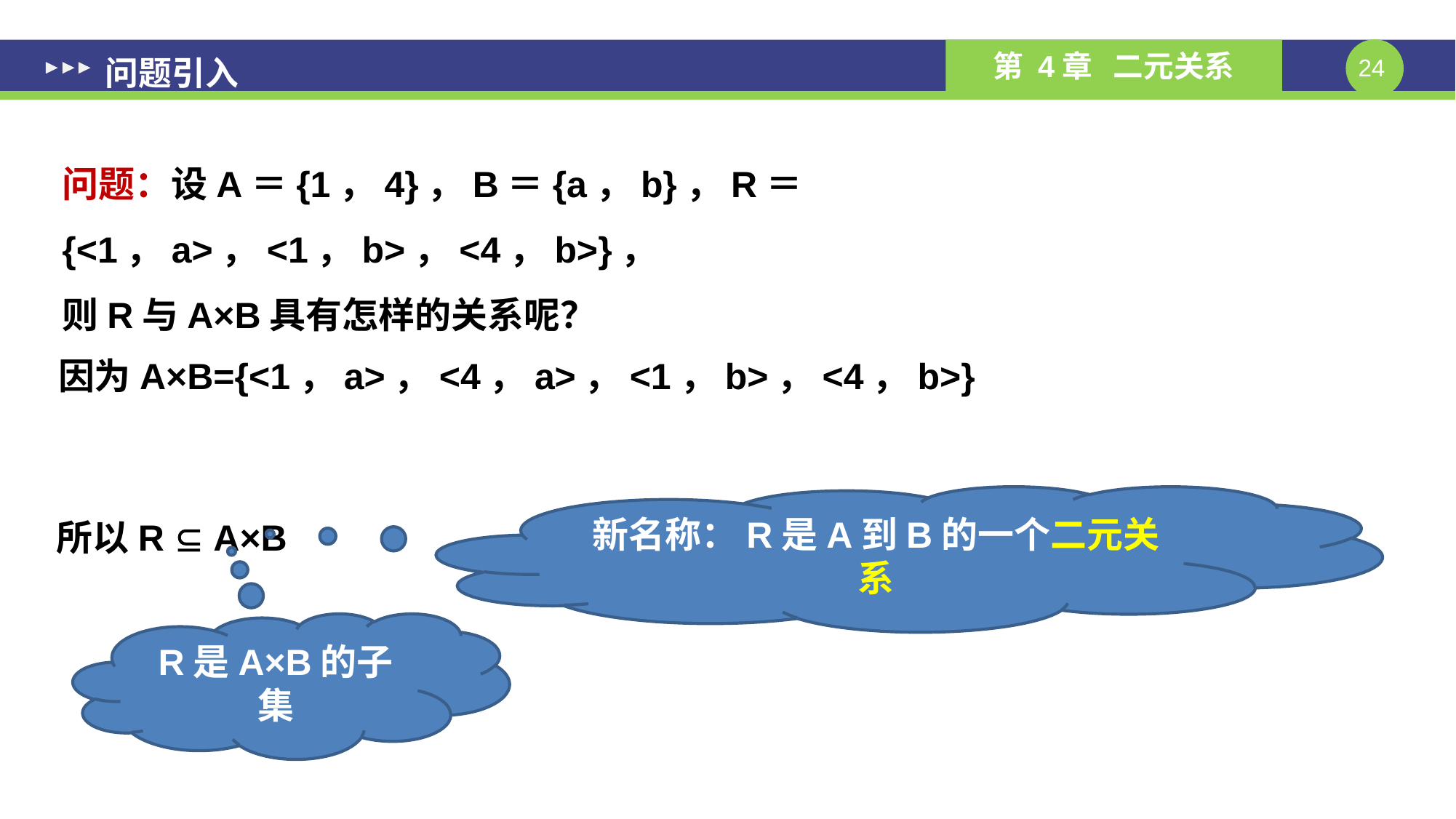

问题引入
问题：设A＝{1，4}，B＝{a，b}，R＝{<1，a>，<1，b>，<4，b>}，
则R与A×B具有怎样的关系呢？

因为A×B={<1，a>，<4，a>，<1，b>，<4，b>}
新名称：R是A到B的一个二元关系
所以R ⊆ A×B
R是A×B的子集